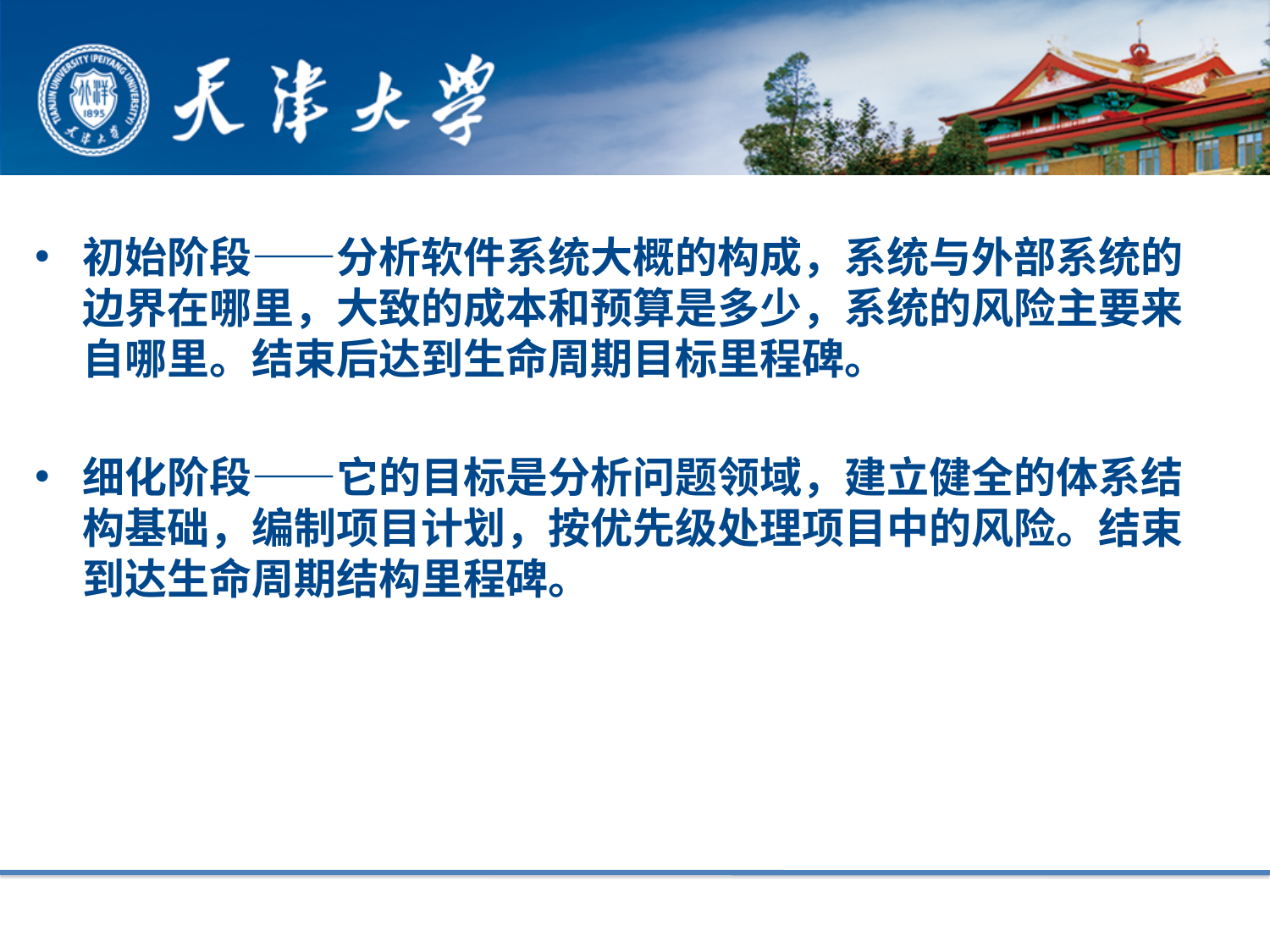

初始阶段——分析软件系统大概的构成，系统与外部系统的边界在哪里，大致的成本和预算是多少，系统的风险主要来自哪里。结束后达到生命周期目标里程碑。

细化阶段——它的目标是分析问题领域，建立健全的体系结构基础，编制项目计划，按优先级处理项目中的风险。结束到达生命周期结构里程碑。